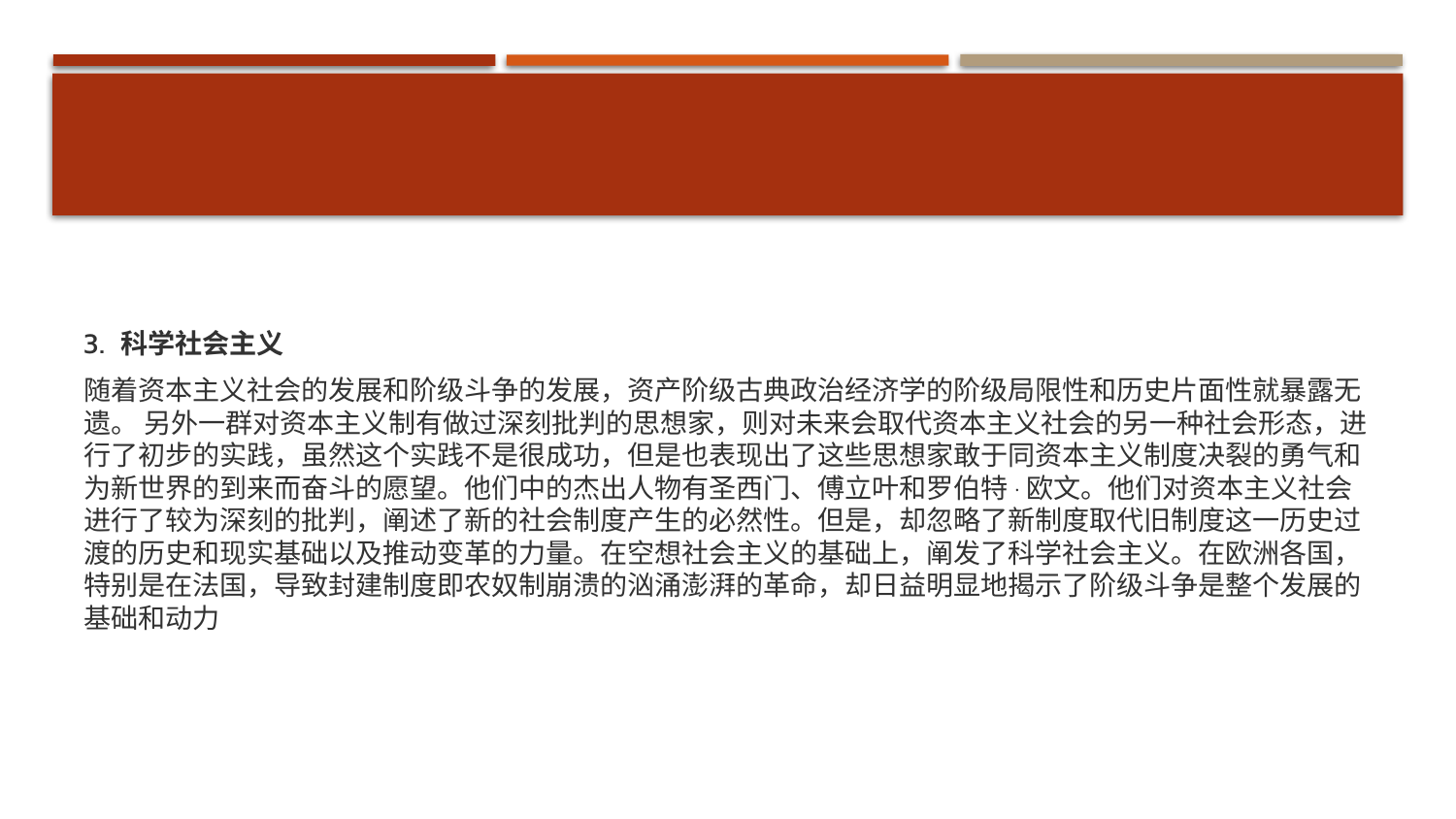

3. 科学社会主义
随着资本主义社会的发展和阶级斗争的发展，资产阶级古典政治经济学的阶级局限性和历史片面性就暴露无遗。 另外一群对资本主义制有做过深刻批判的思想家，则对未来会取代资本主义社会的另一种社会形态，进行了初步的实践，虽然这个实践不是很成功，但是也表现出了这些思想家敢于同资本主义制度决裂的勇气和为新世界的到来而奋斗的愿望。他们中的杰出人物有圣西门、傅立叶和罗伯特·欧文。他们对资本主义社会进行了较为深刻的批判，阐述了新的社会制度产生的必然性。但是，却忽略了新制度取代旧制度这一历史过渡的历史和现实基础以及推动变革的力量。在空想社会主义的基础上，阐发了科学社会主义。在欧洲各国，特别是在法国，导致封建制度即农奴制崩溃的汹涌澎湃的革命，却日益明显地揭示了阶级斗争是整个发展的基础和动力